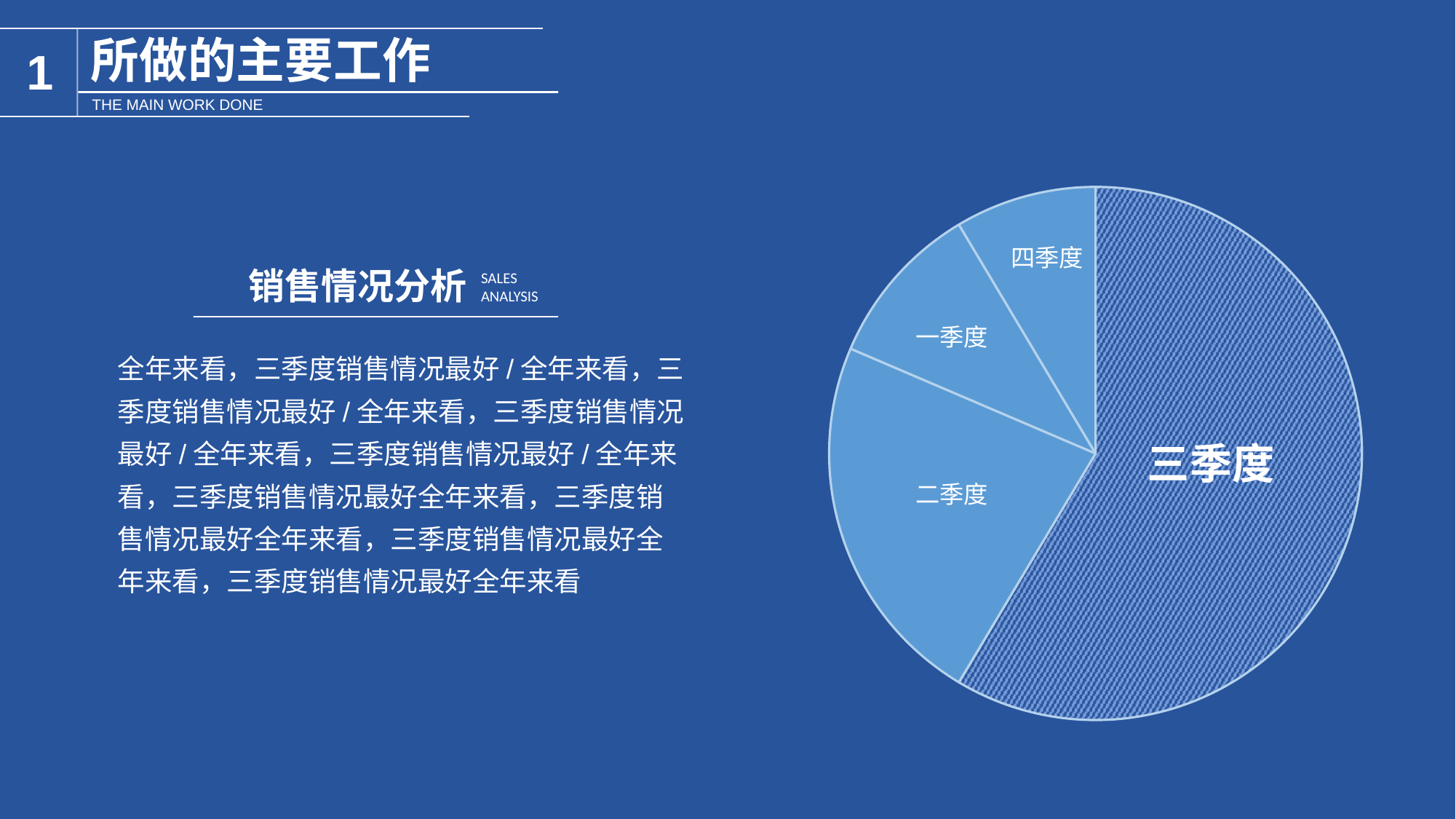

### Chart

| Category | 销售额 |
|---|---|
| 第一季度 | 8.2 |
| 第二季度 | 3.2 |
| 第三季度 | 1.4 |
| 第四季度 | 1.2 |
四季度
一季度
三季度
二季度
销售情况分析
SALES
ANALYSIS
全年来看，三季度销售情况最好/全年来看，三季度销售情况最好/全年来看，三季度销售情况最好/全年来看，三季度销售情况最好/全年来看，三季度销售情况最好全年来看，三季度销售情况最好全年来看，三季度销售情况最好全年来看，三季度销售情况最好全年来看